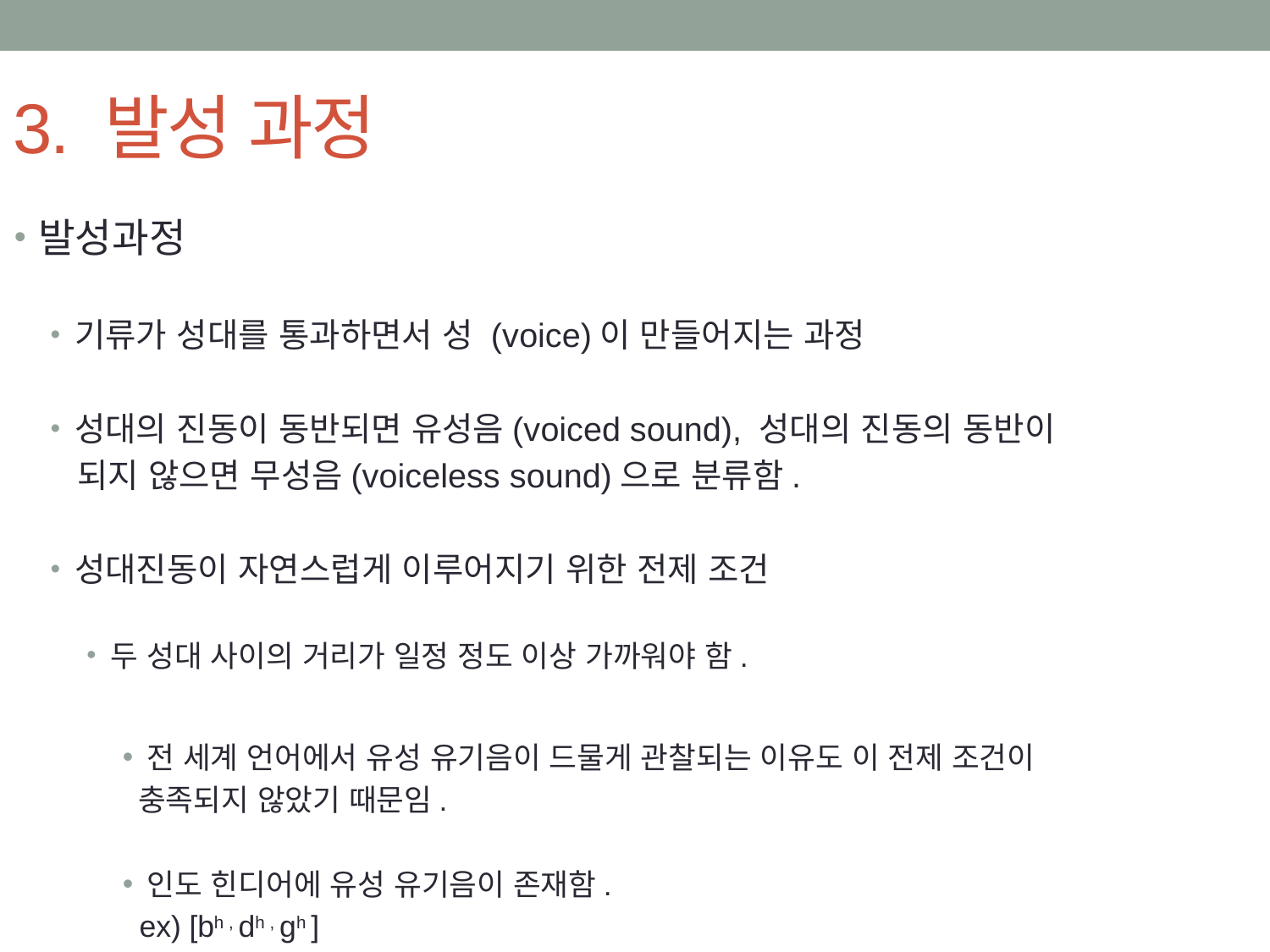

# 3. 발성 과정
발성과정

기류가 성대를 통과하면서 성 (voice)이 만들어지는 과정

성대의 진동이 동반되면 유성음(voiced sound), 성대의 진동의 동반이
  되지 않으면 무성음(voiceless sound)으로 분류함.

성대진동이 자연스럽게 이루어지기 위한 전제 조건

두 성대 사이의 거리가 일정 정도 이상 가까워야 함.

전 세계 언어에서 유성 유기음이 드물게 관찰되는 이유도 이 전제 조건이
 충족되지 않았기 때문임.

인도 힌디어에 유성 유기음이 존재함.
  ex) [bh , dh , gh ]